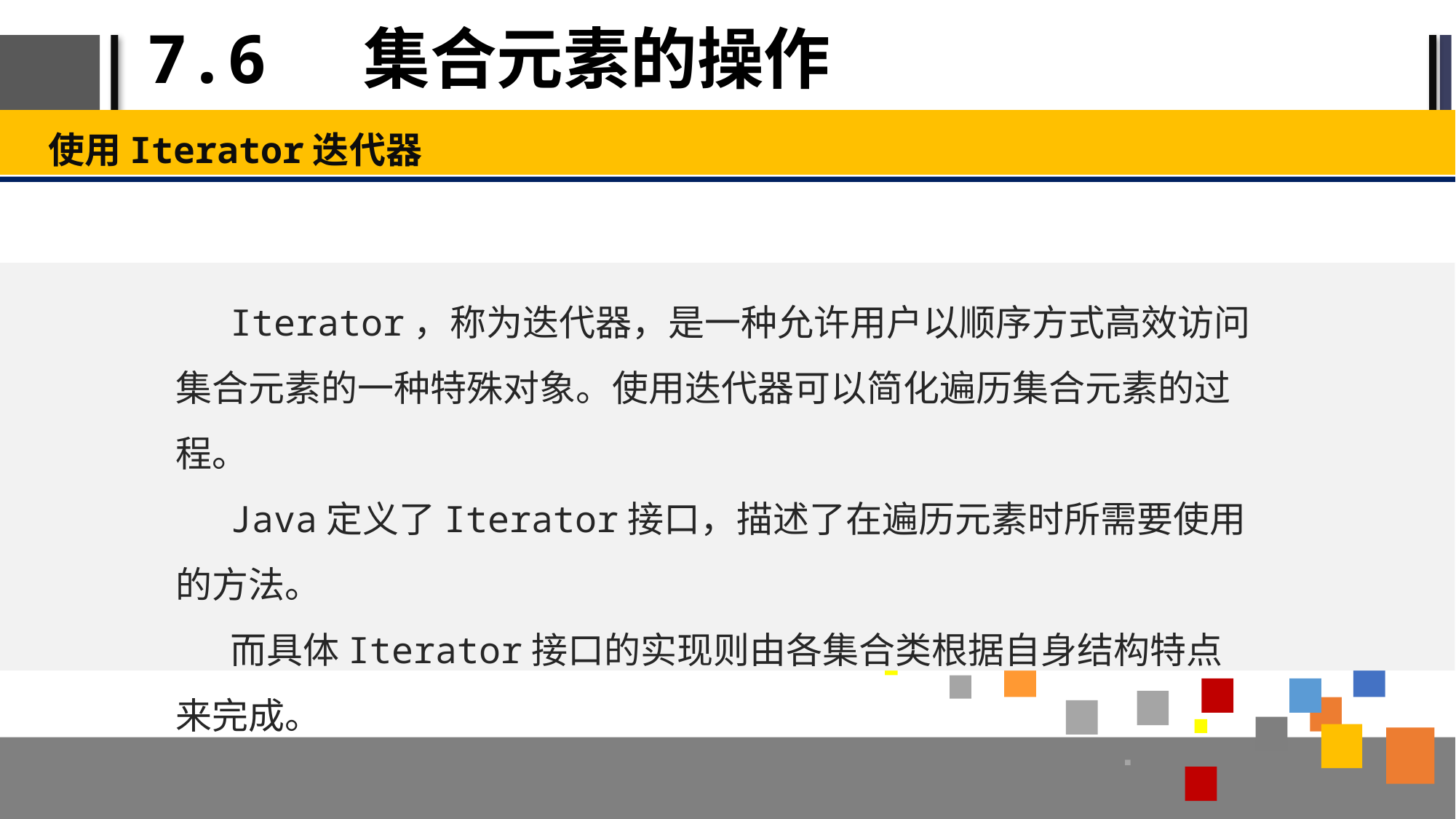

# 7.6  集合元素的操作

使用Iterator迭代器

Iterator，称为迭代器，是一种允许用户以顺序方式高效访问集合元素的一种特殊对象。使用迭代器可以简化遍历集合元素的过程。
Java定义了Iterator接口，描述了在遍历元素时所需要使用的方法。
而具体Iterator接口的实现则由各集合类根据自身结构特点来完成。